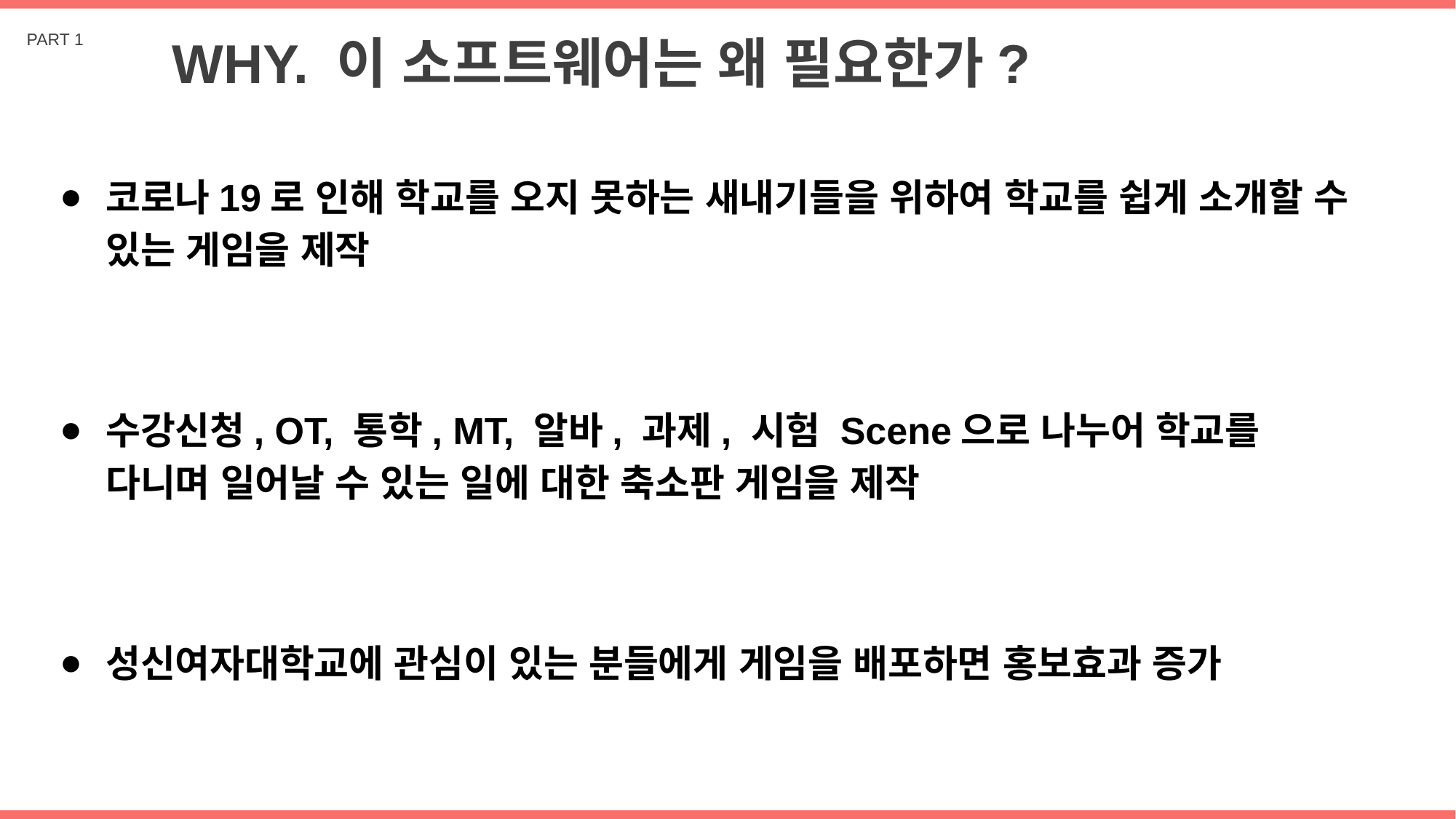

WHY. 이 소프트웨어는 왜 필요한가?
PART 1
코로나19로 인해 학교를 오지 못하는 새내기들을 위하여 학교를 쉽게 소개할 수 있는 게임을 제작

수강신청, OT, 통학, MT, 알바, 과제, 시험 Scene으로 나누어 학교를 다니며 일어날 수 있는 일에 대한 축소판 게임을 제작

성신여자대학교에 관심이 있는 분들에게 게임을 배포하면 홍보효과 증가